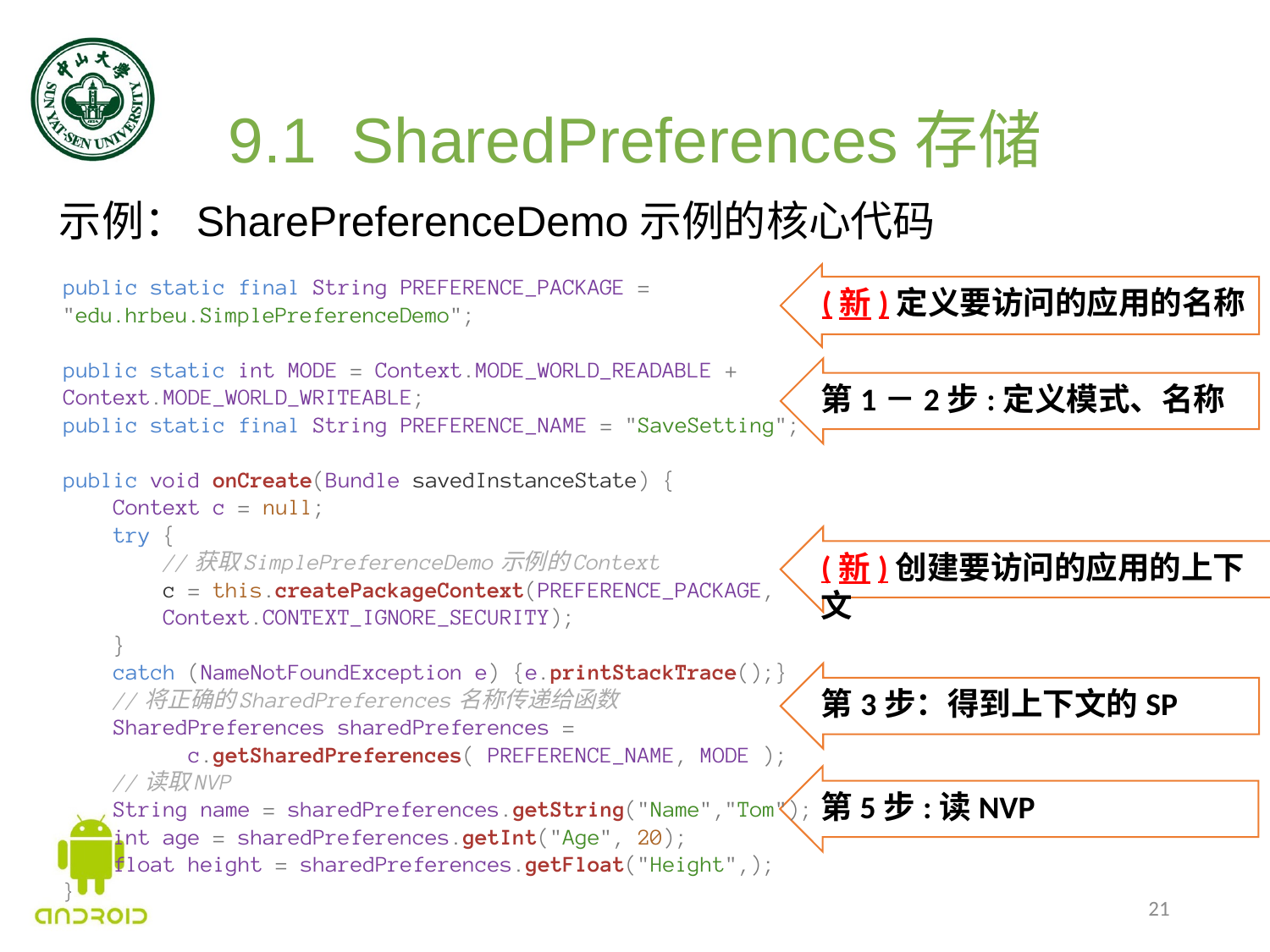

# 9.1  SharedPreferences存储
示例：SharePreferenceDemo示例的核心代码

(新)定义要访问的应用的名称
public static final String PREFERENCE_PACKAGE =
"edu.hrbeu.SimplePreferenceDemo";
public static int MODE = Context.MODE_WORLD_READABLE +
Context.MODE_WORLD_WRITEABLE;
public static final String PREFERENCE_NAME = "SaveSetting";
public void onCreate(Bundle savedInstanceState) {
    Context c = null;
    try {
        //获取SimplePreferenceDemo示例的Context
        c = this.createPackageContext(PREFERENCE_PACKAGE,
        Context.CONTEXT_IGNORE_SECURITY);
    }
    catch (NameNotFoundException e) {e.printStackTrace();}
    //将正确的SharedPreferences名称传递给函数
    SharedPreferences sharedPreferences =
          c.getSharedPreferences( PREFERENCE_NAME, MODE );
    //读取NVP
    String name = sharedPreferences.getString("Name","Tom");
    int age = sharedPreferences.getInt("Age", 20);
    float height = sharedPreferences.getFloat("Height",);
}

第1－2步:定义模式、名称
(新)创建要访问的应用的上下文

第3步：得到上下文的SP
第5步:读NVP
21